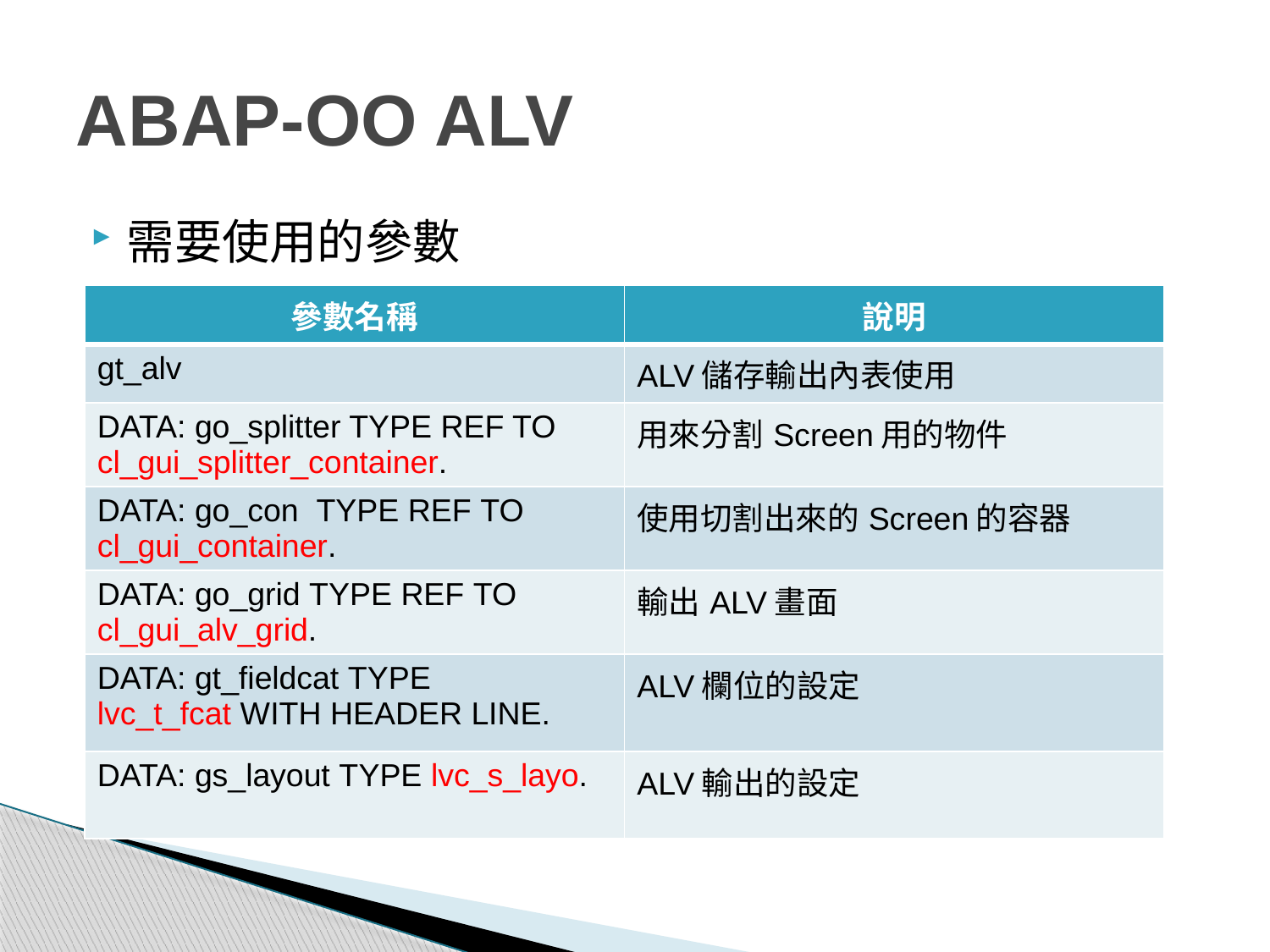

# ABAP-OO ALV
需要使用的參數

| 參數名稱 | 說明 |
| --- | --- |
| gt\_alv | ALV儲存輸出內表使用 |
| DATA: go\_splitter TYPE REF TO cl\_gui\_splitter\_container. | 用來分割Screen用的物件 |
| DATA: go\_con  TYPE REF TO  cl\_gui\_container. | 使用切割出來的Screen的容器 |
| DATA: go\_grid TYPE REF TO  cl\_gui\_alv\_grid. | 輸出ALV畫面 |
| DATA: gt\_fieldcat TYPE  lvc\_t\_fcat WITH HEADER LINE. | ALV欄位的設定 |
| DATA: gs\_layout TYPE lvc\_s\_layo. | ALV輸出的設定 |